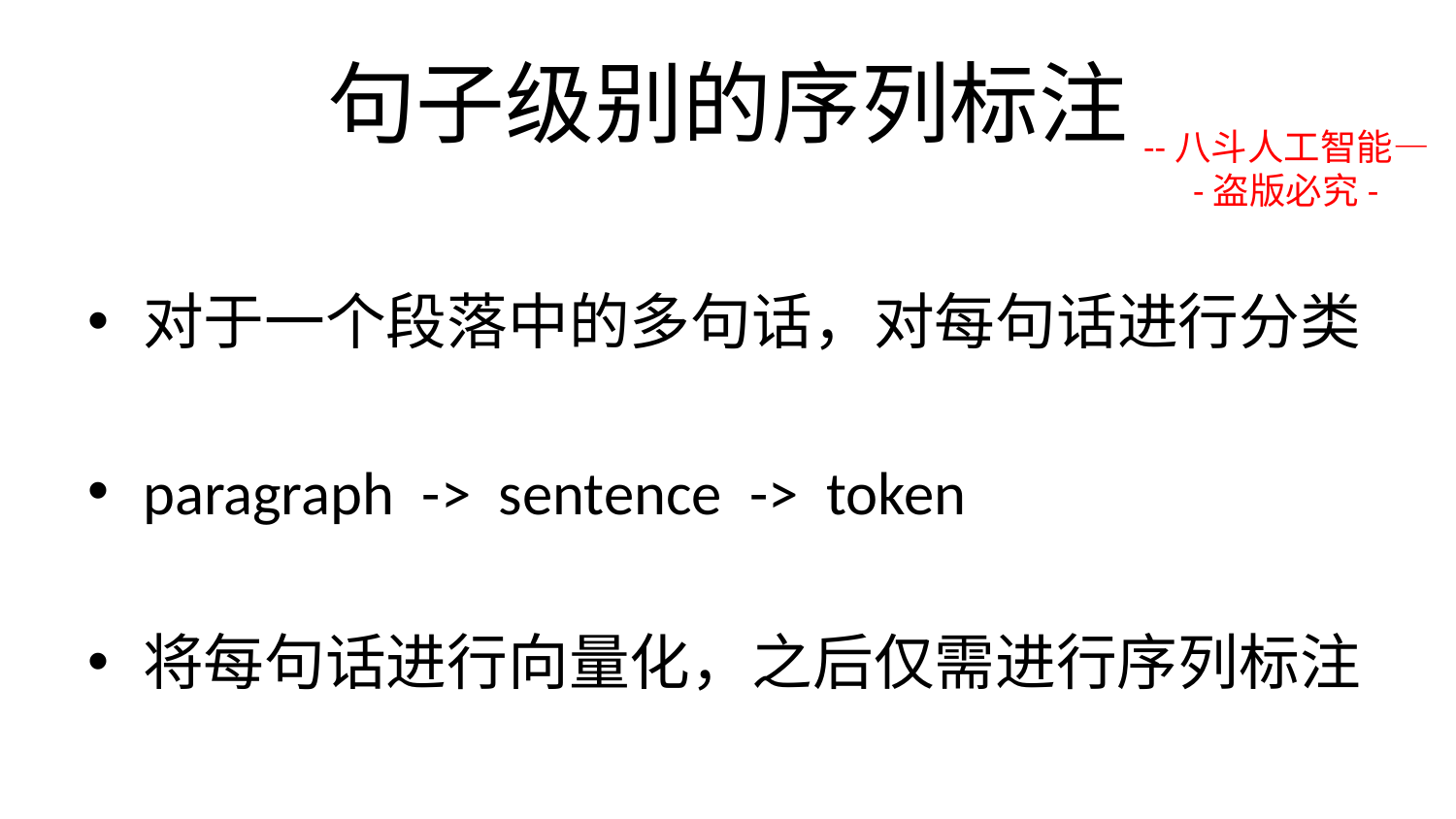

# 句子级别的序列标注
--八斗人工智能—
      -盗版必究-

对于一个段落中的多句话，对每句话进行分类

paragraph  ->  sentence  ->  token

将每句话进行向量化，之后仅需进行序列标注